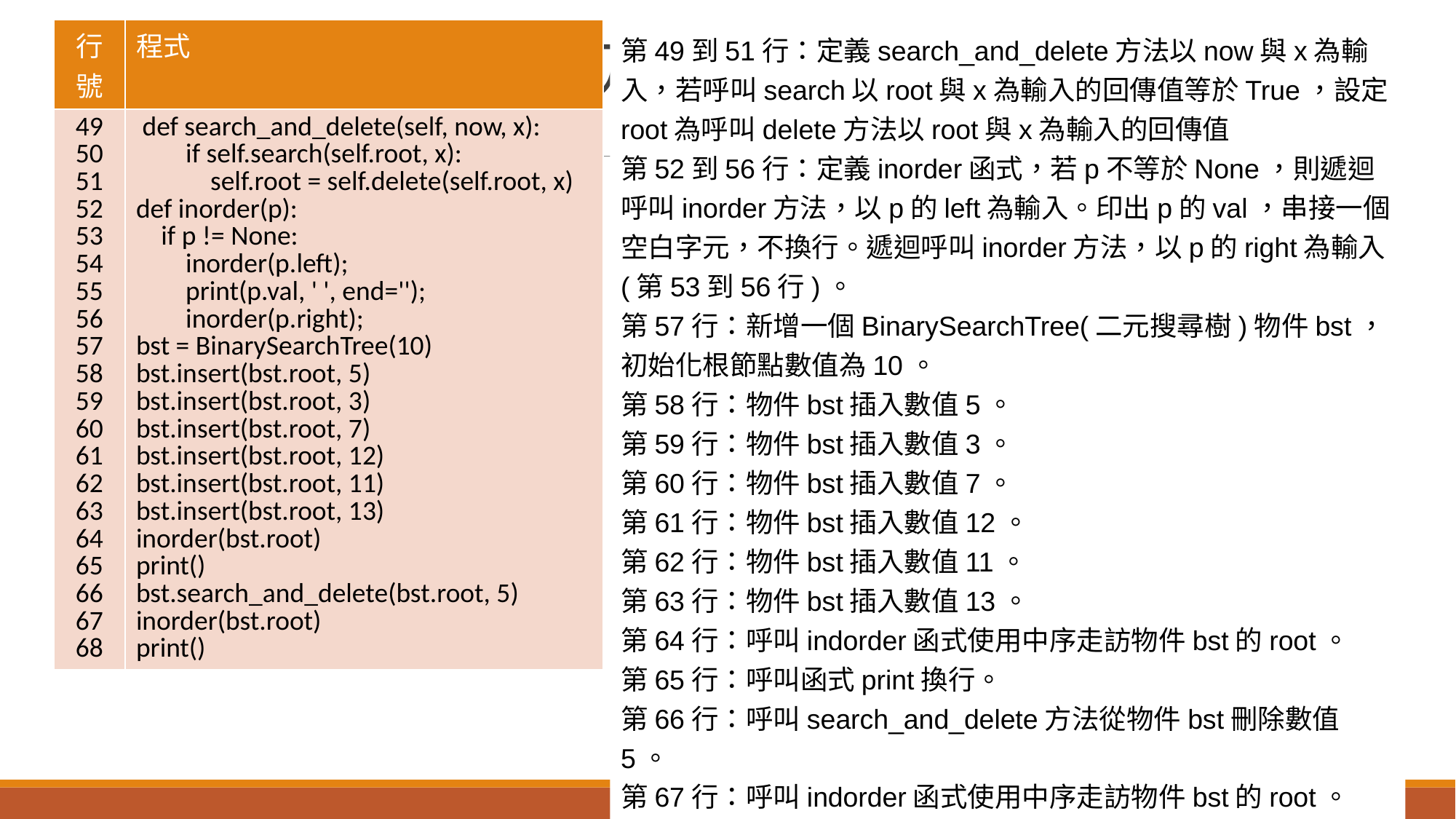

| 行號 | 程式 |
| --- | --- |
| 49 50 51 52 53 54 55 56 57 58 59 60 61 62 63 64 65 66 67 68 | def search\_and\_delete(self, now, x): if self.search(self.root, x): self.root = self.delete(self.root, x) def inorder(p): if p != None: inorder(p.left); print(p.val, ' ', end=''); inorder(p.right); bst = BinarySearchTree(10) bst.insert(bst.root, 5) bst.insert(bst.root, 3) bst.insert(bst.root, 7) bst.insert(bst.root, 12) bst.insert(bst.root, 11) bst.insert(bst.root, 13) inorder(bst.root) print() bst.search\_and\_delete(bst.root, 5) inorder(bst.root) print() |
第49到51行：定義search_and_delete方法以now與x為輸入，若呼叫search以root與x為輸入的回傳值等於True，設定root為呼叫delete方法以root與x為輸入的回傳值
第52到56行：定義inorder函式，若p不等於None，則遞迴呼叫inorder方法，以p的left為輸入。印出p的val，串接一個空白字元，不換行。遞迴呼叫inorder方法，以p的right為輸入(第53到56行)。
第57行：新增一個BinarySearchTree(二元搜尋樹)物件bst，初始化根節點數值為10。
第58行：物件bst插入數值5。
第59行：物件bst插入數值3。
第60行：物件bst插入數值7。
第61行：物件bst插入數值12。
第62行：物件bst插入數值11。
第63行：物件bst插入數值13。
第64行：呼叫indorder函式使用中序走訪物件bst的root。
第65行：呼叫函式print換行。
第66行：呼叫search_and_delete方法從物件bst刪除數值5。
第67行：呼叫indorder函式使用中序走訪物件bst的root。
第68行：呼叫函式print換行。
# 6-3-4　中序走訪二元搜尋樹(6-3 二元搜尋樹.py)